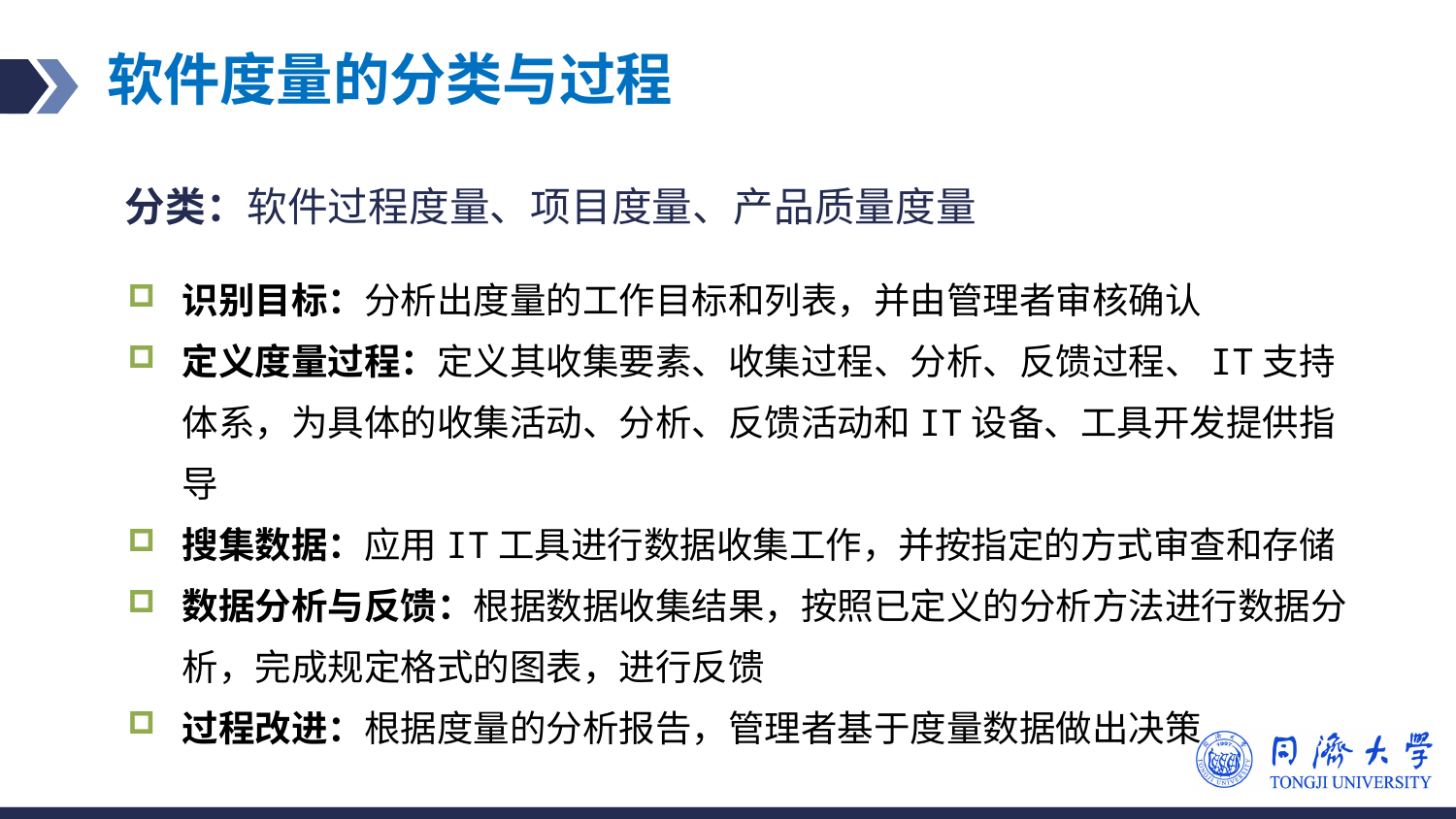

# 软件度量的分类与过程
分类：软件过程度量、项目度量、产品质量度量

识别目标：分析出度量的工作目标和列表，并由管理者审核确认
定义度量过程：定义其收集要素、收集过程、分析、反馈过程、IT支持体系，为具体的收集活动、分析、反馈活动和IT设备、工具开发提供指导
搜集数据：应用IT工具进行数据收集工作，并按指定的方式审查和存储
数据分析与反馈：根据数据收集结果，按照已定义的分析方法进行数据分析，完成规定格式的图表，进行反馈
过程改进：根据度量的分析报告，管理者基于度量数据做出决策